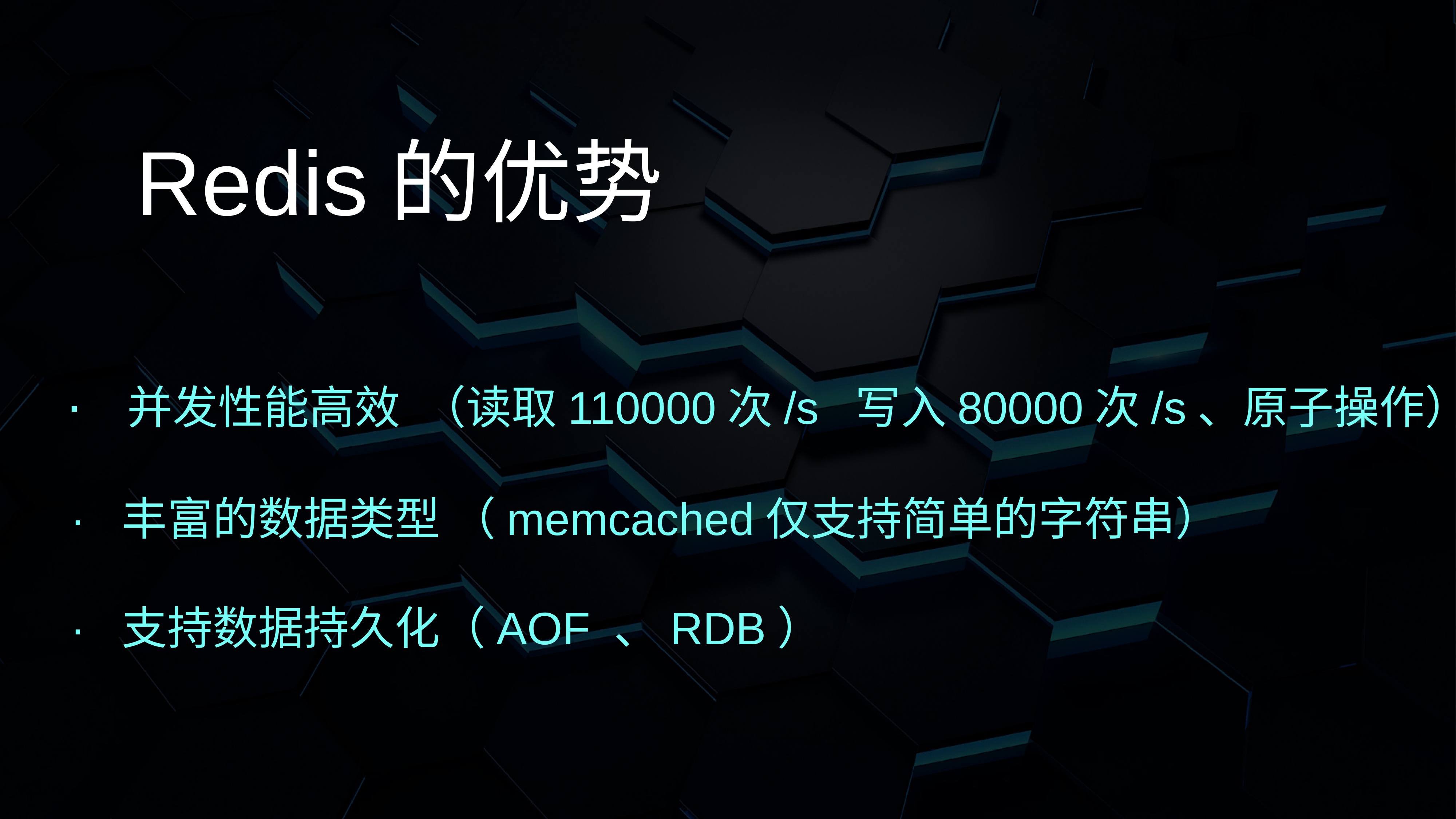

# Redis的优势

   ·  并发性能高效  （读取110000次/s  写入80000次/s、原子操作）

    ·  丰富的数据类型 （memcached仅支持简单的字符串）

    ·  支持数据持久化（AOF 、RDB）